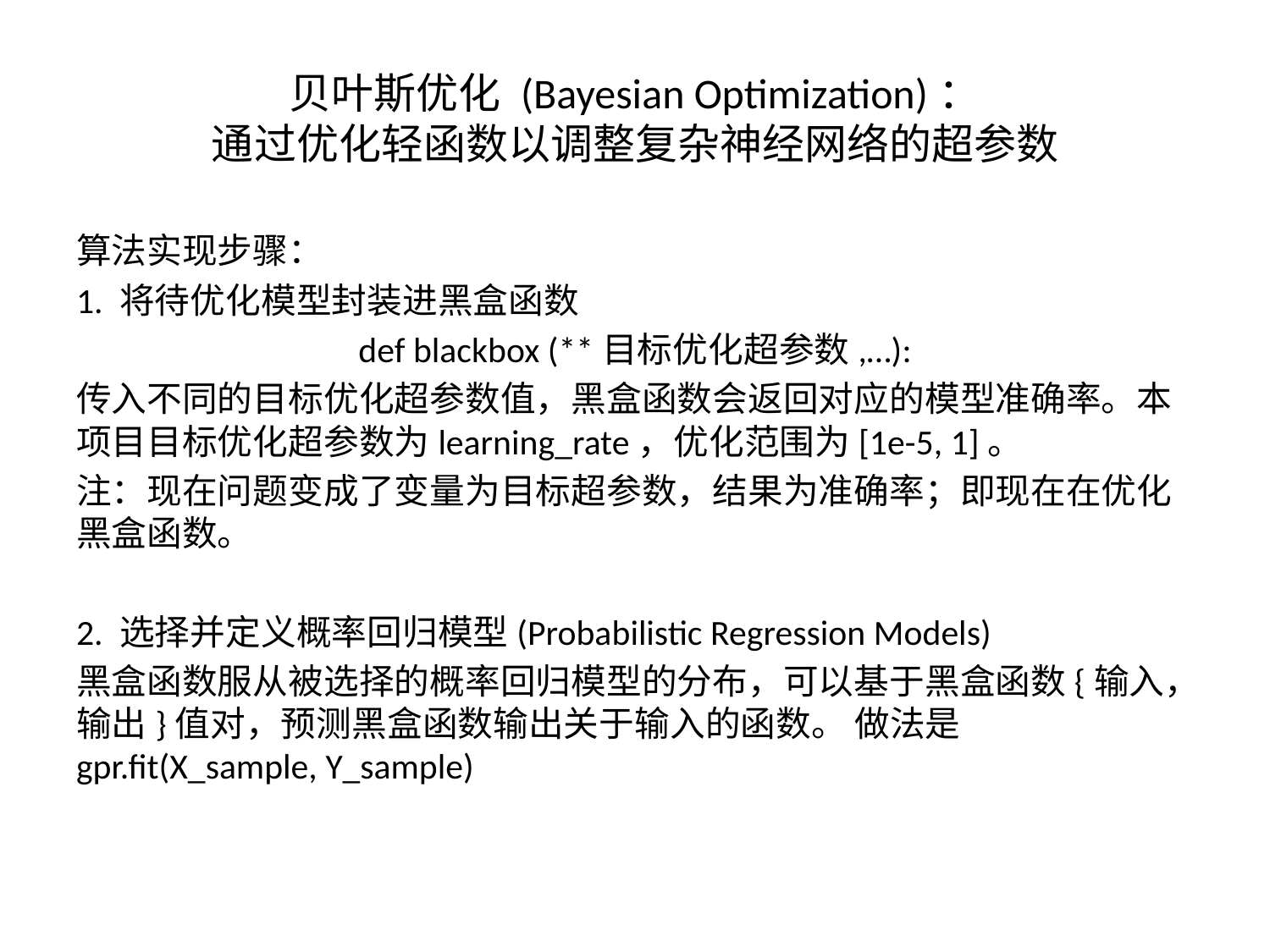

# 贝叶斯优化 (Bayesian Optimization)： 通过优化轻函数以调整复杂神经网络的超参数
算法实现步骤：
1. 将待优化模型封装进黑盒函数
def blackbox (**目标优化超参数,…):
传入不同的目标优化超参数值，黑盒函数会返回对应的模型准确率。本项目目标优化超参数为learning_rate，优化范围为[1e-5, 1]。
注：现在问题变成了变量为目标超参数，结果为准确率；即现在在优化黑盒函数。

2. 选择并定义概率回归模型(Probabilistic Regression Models)
黑盒函数服从被选择的概率回归模型的分布，可以基于黑盒函数{输入，输出}值对，预测黑盒函数输出关于输入的函数。 做法是gpr.fit(X_sample, Y_sample)